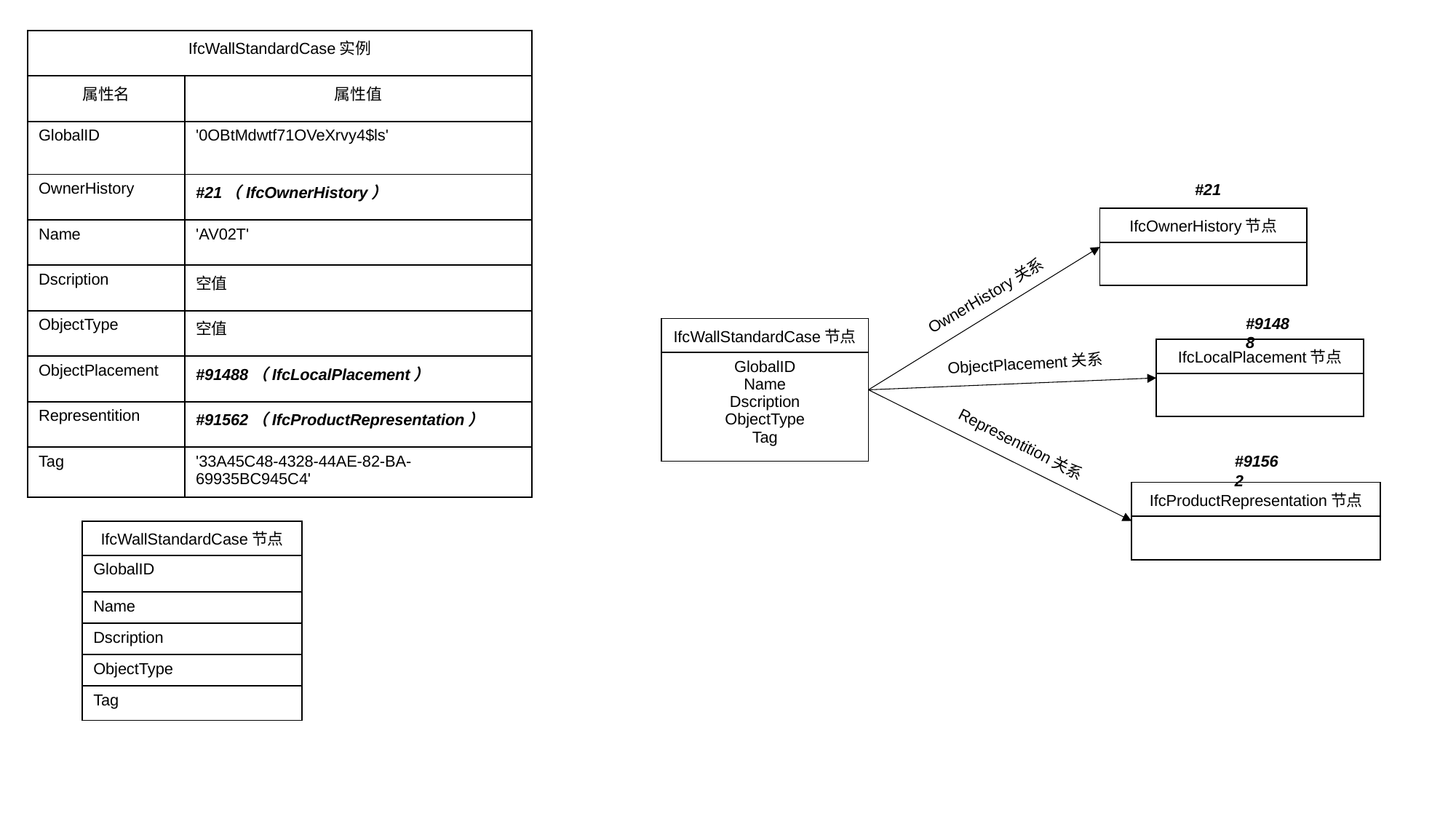

| IfcWallStandardCase实例 |  |
| --- | --- |
| 属性名 | 属性值 |
| GlobalID | '0OBtMdwtf71OVeXrvy4$ls' |
| OwnerHistory | #21（IfcOwnerHistory） |
| Name | 'AV02T' |
| Dscription | 空值 |
| ObjectType | 空值 |
| ObjectPlacement | #91488（IfcLocalPlacement） |
| Representition | #91562（IfcProductRepresentation） |
| Tag | '33A45C48-4328-44AE-82-BA-69935BC945C4' |
#21
| IfcOwnerHistory节点 |
| --- |
|  |
OwnerHistory关系
#91488
| IfcWallStandardCase节点 |
| --- |
| GlobalID Name Dscription ObjectType Tag |
| IfcLocalPlacement节点 |
| --- |
|  |
ObjectPlacement关系
Representition关系
#91562
| IfcProductRepresentation节点 |
| --- |
|  |
| IfcWallStandardCase节点 |
| --- |
| GlobalID |
| Name |
| Dscription |
| ObjectType |
| Tag |